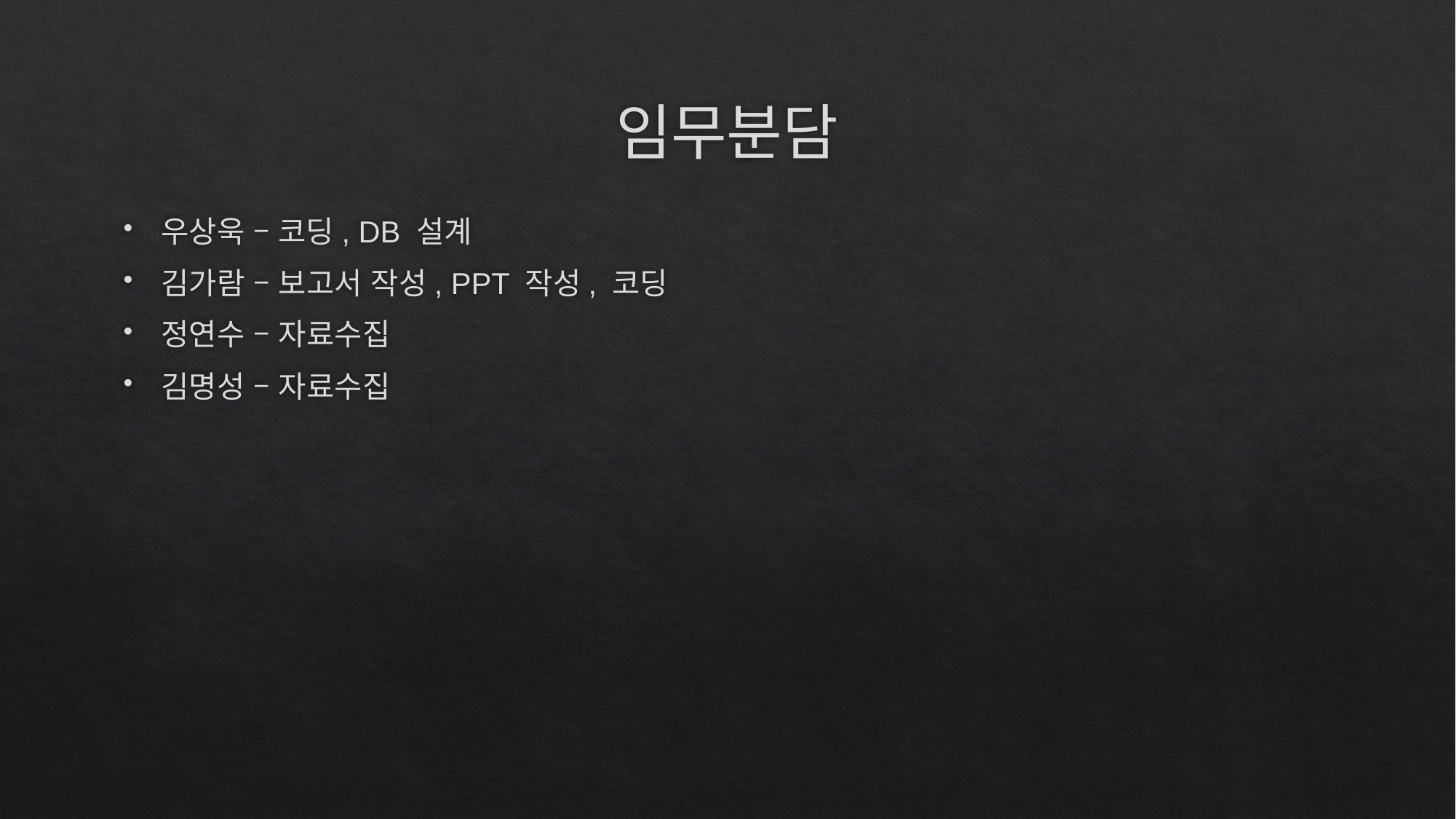

# 임무분담
우상욱 – 코딩, DB 설계
김가람 – 보고서 작성, PPT 작성, 코딩
정연수 – 자료수집
김명성 – 자료수집